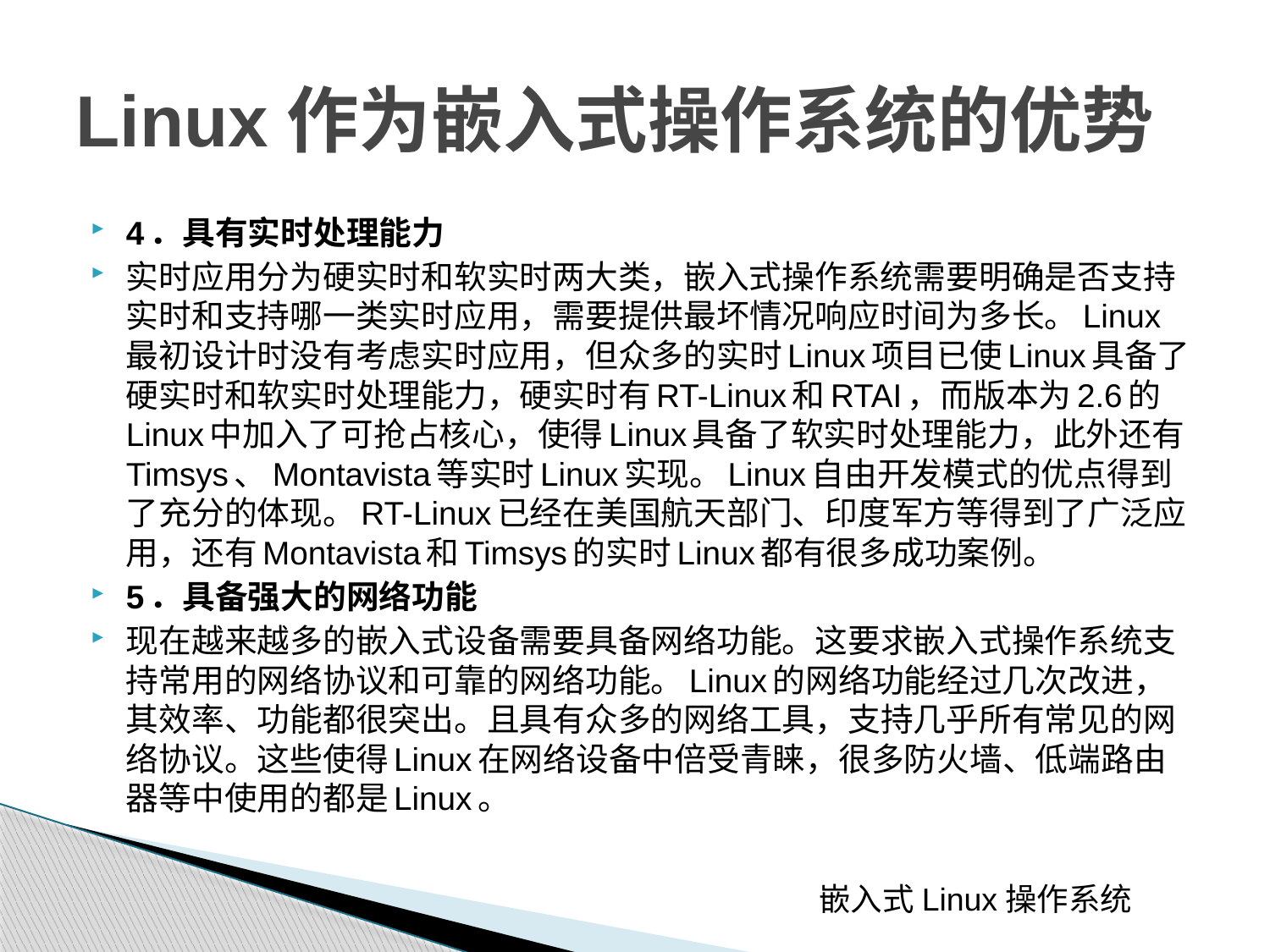

# Linux作为嵌入式操作系统的优势
4．具有实时处理能力
实时应用分为硬实时和软实时两大类，嵌入式操作系统需要明确是否支持实时和支持哪一类实时应用，需要提供最坏情况响应时间为多长。Linux最初设计时没有考虑实时应用，但众多的实时Linux项目已使Linux具备了硬实时和软实时处理能力，硬实时有RT-Linux和RTAI，而版本为2.6的Linux中加入了可抢占核心，使得Linux具备了软实时处理能力，此外还有Timsys、Montavista等实时Linux实现。Linux自由开发模式的优点得到了充分的体现。RT-Linux已经在美国航天部门、印度军方等得到了广泛应用，还有Montavista和Timsys的实时Linux都有很多成功案例。
5．具备强大的网络功能
现在越来越多的嵌入式设备需要具备网络功能。这要求嵌入式操作系统支持常用的网络协议和可靠的网络功能。Linux的网络功能经过几次改进，其效率、功能都很突出。且具有众多的网络工具，支持几乎所有常见的网络协议。这些使得Linux在网络设备中倍受青睐，很多防火墙、低端路由器等中使用的都是Linux。

         嵌入式Linux操作系统